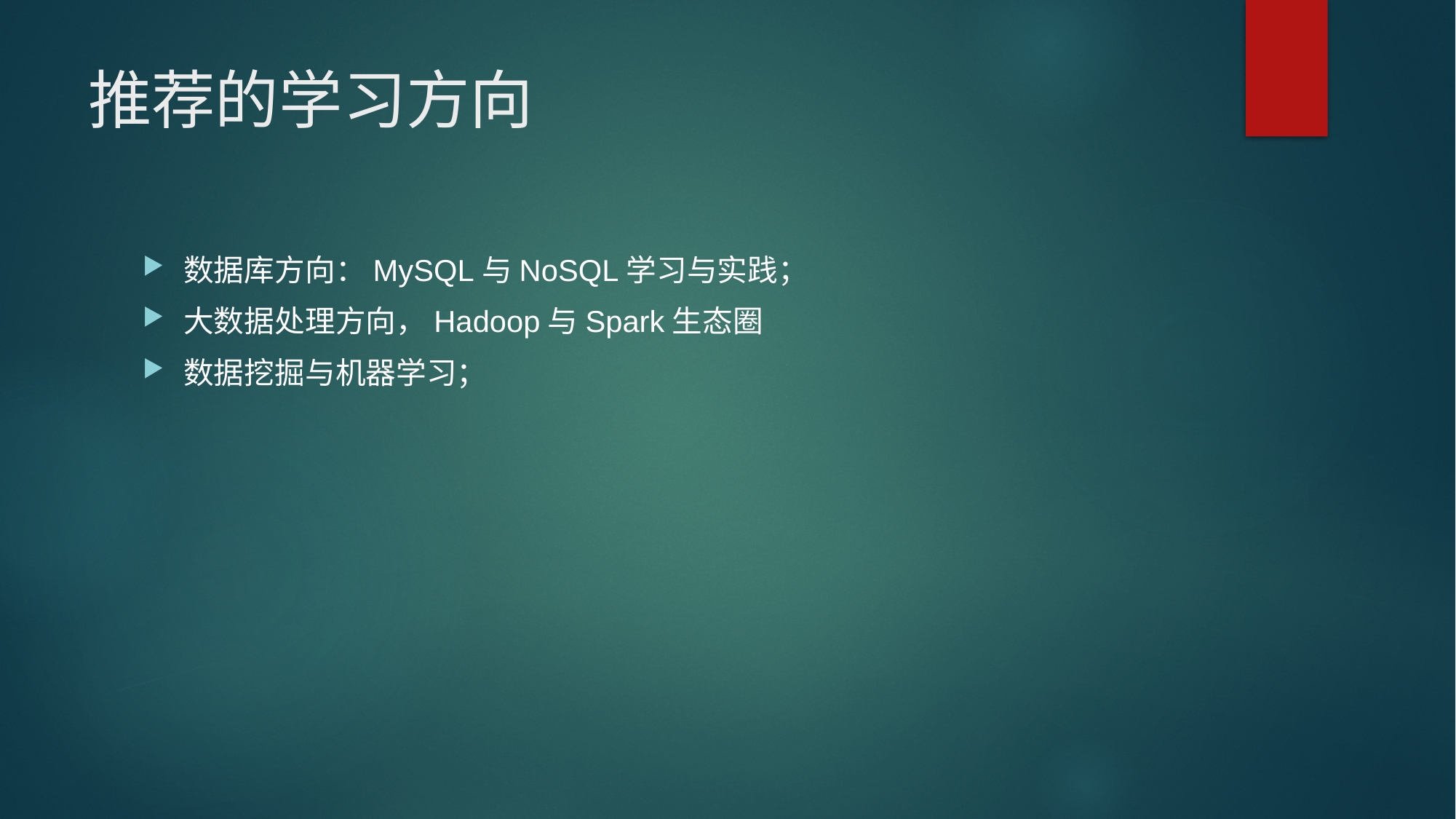

# 推荐的学习方向
数据库方向：MySQL与NoSQL学习与实践；
大数据处理方向，Hadoop与Spark生态圈
数据挖掘与机器学习；